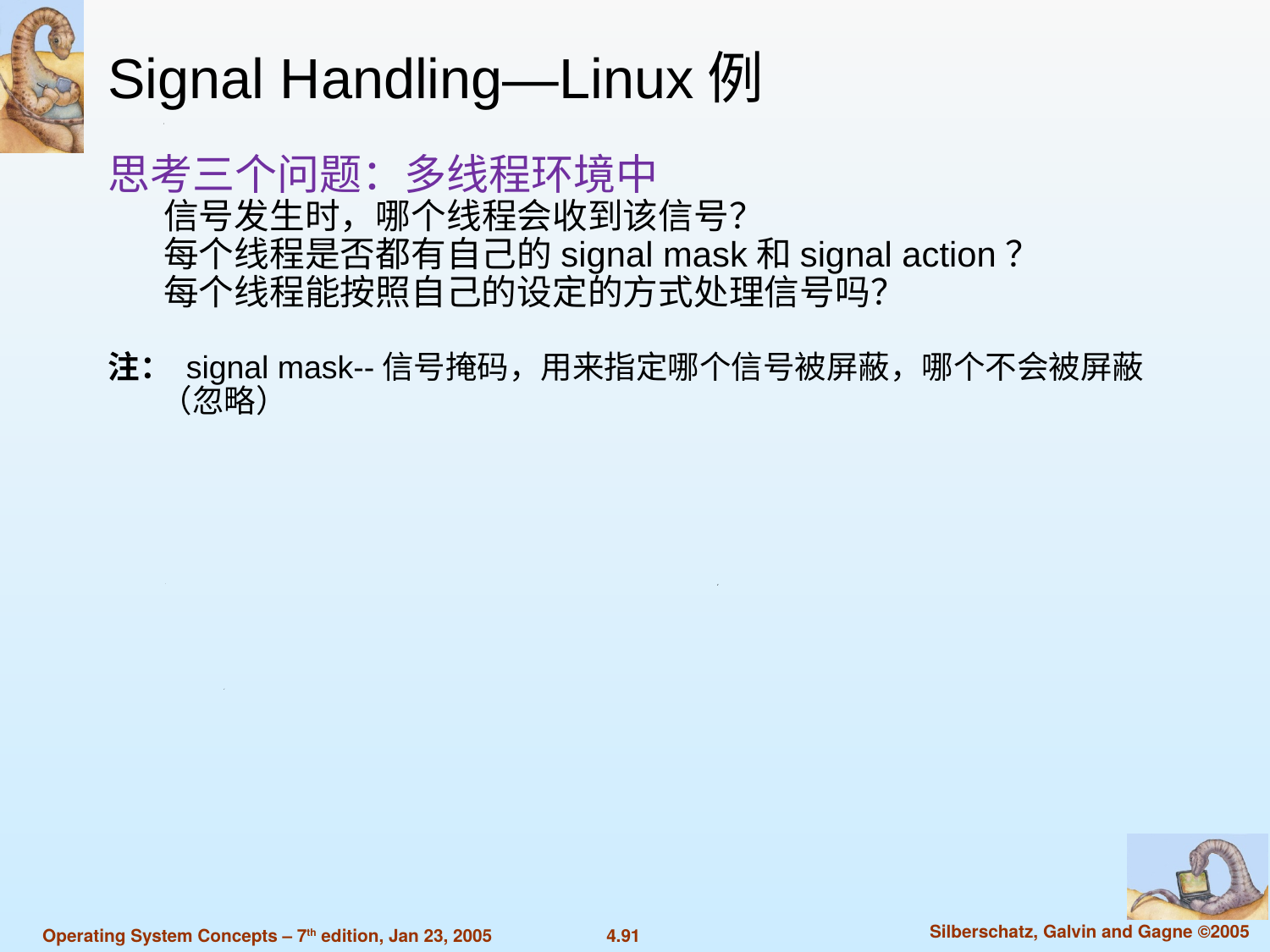

Signal Handling—Linux例
思考三个问题：多线程环境中
信号发生时，哪个线程会收到该信号？
每个线程是否都有自己的signal mask和signal action？
每个线程能按照自己的设定的方式处理信号吗？

注： signal mask--信号掩码，用来指定哪个信号被屏蔽，哪个不会被屏蔽（忽略）